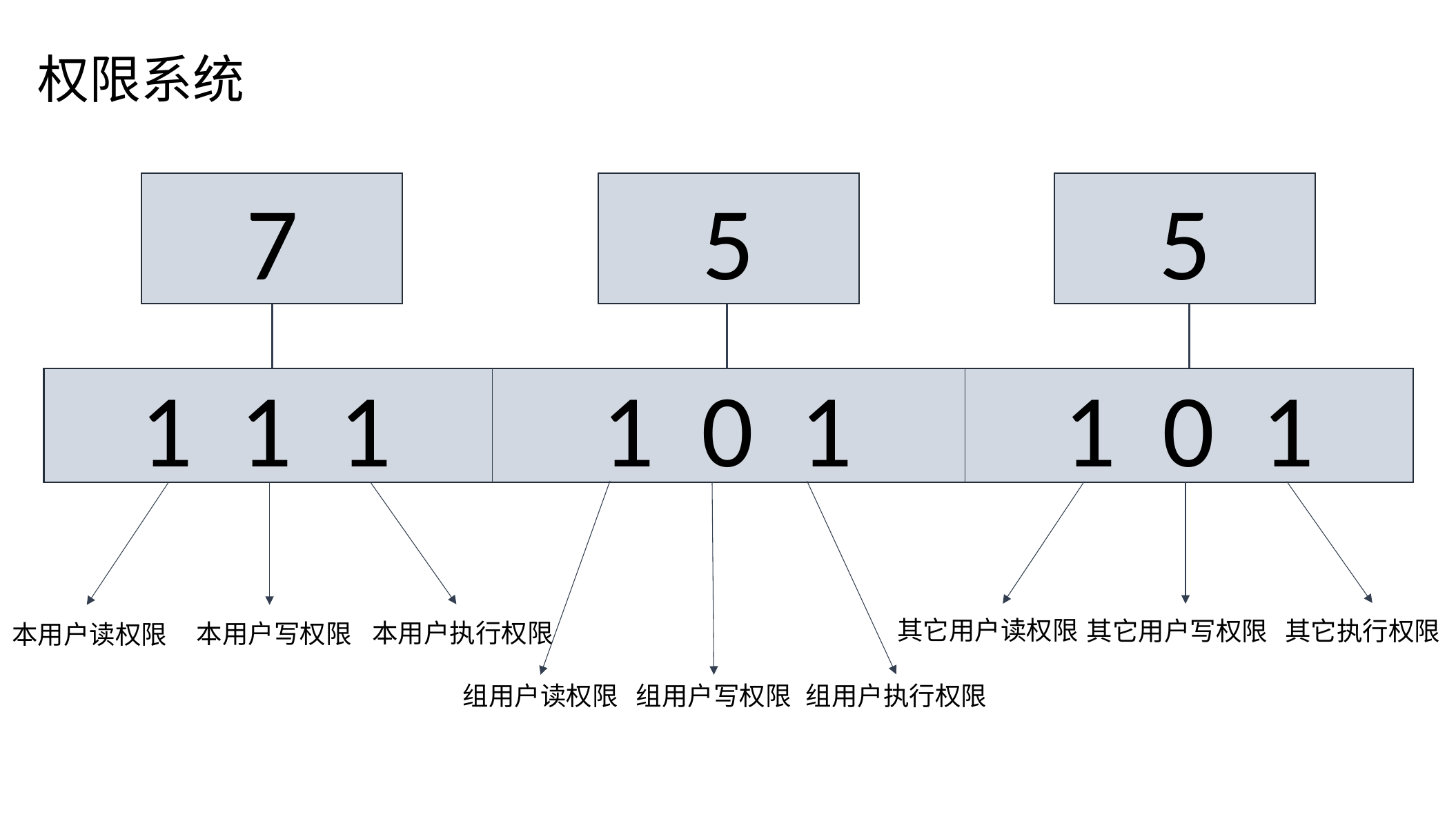

权限系统
7
5
5
1  1  1         1  0  1         1  0  1
其它用户读权限
其它用户写权限
其它执行权限
本用户执行权限
本用户写权限
本用户读权限
组用户执行权限
组用户读权限
组用户写权限